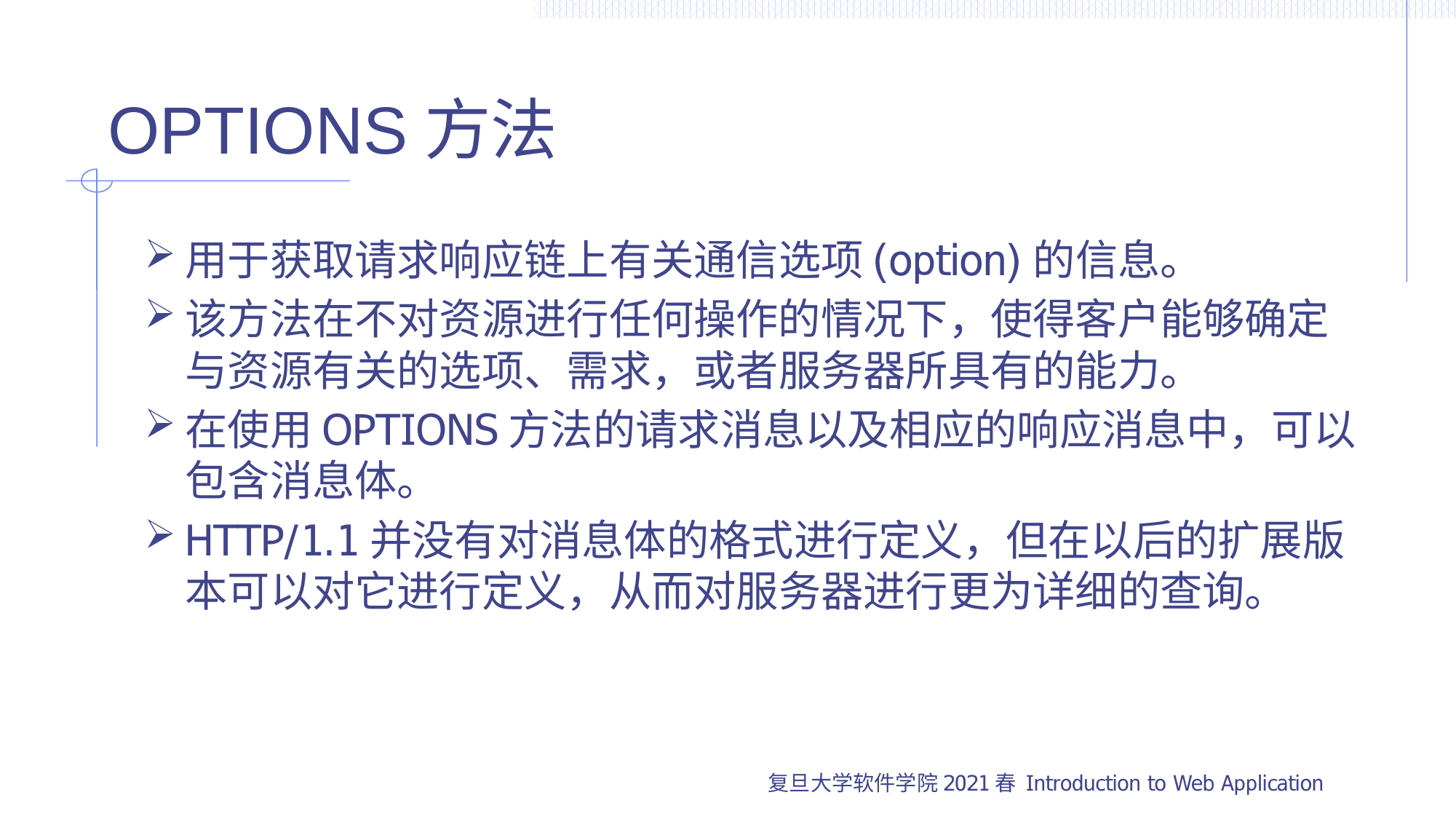

# OPTIONS方法
用于获取请求响应链上有关通信选项(option)的信息。
该方法在不对资源进行任何操作的情况下，使得客户能够确定与资源有关的选项、需求，或者服务器所具有的能力。
在使用OPTIONS方法的请求消息以及相应的响应消息中，可以包含消息体。
HTTP/1.1并没有对消息体的格式进行定义，但在以后的扩展版本可以对它进行定义，从而对服务器进行更为详细的查询。